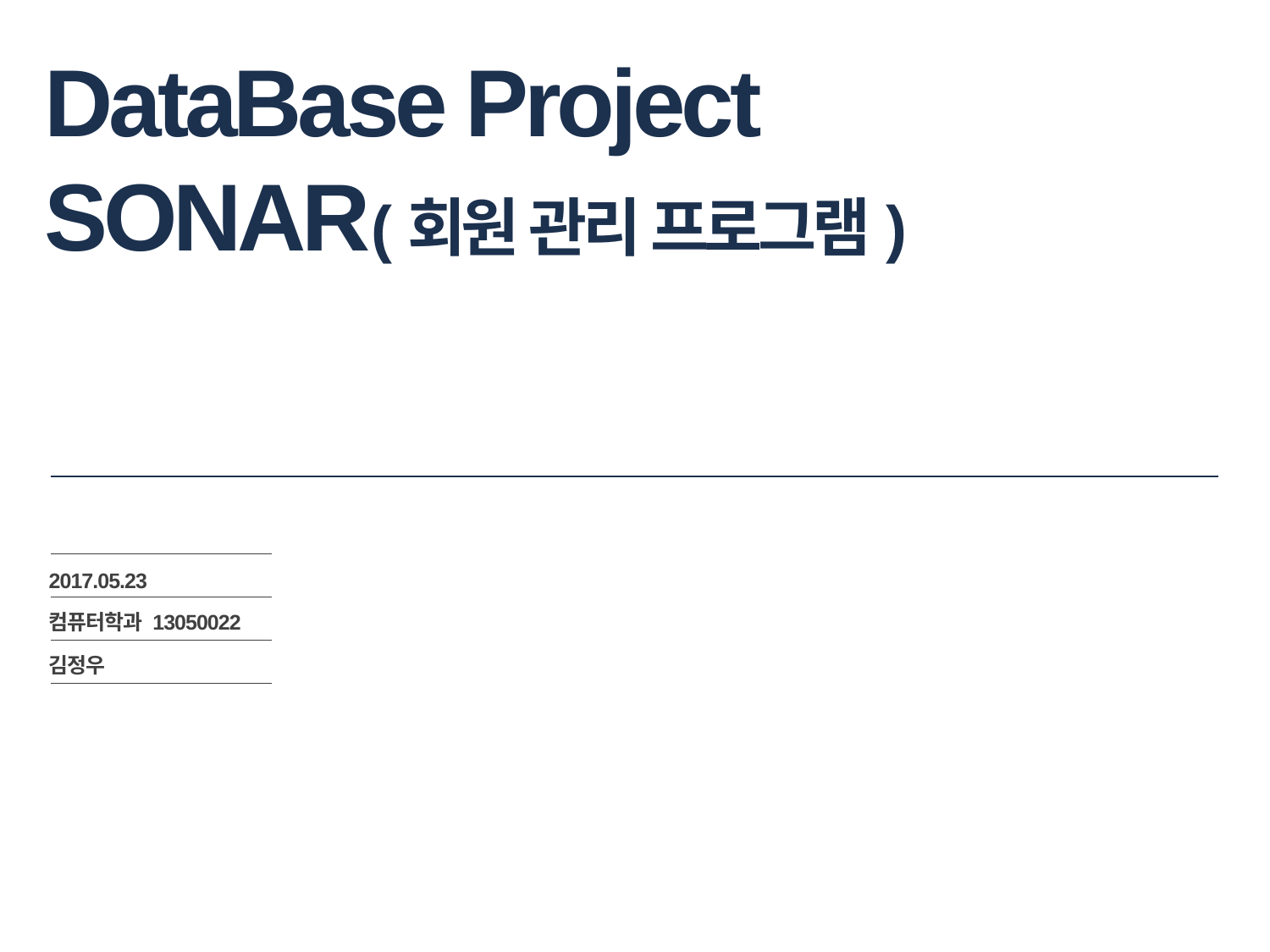

# DataBase Project SONAR(회원 관리 프로그램)
2017.05.23
컴퓨터학과 13050022
김정우